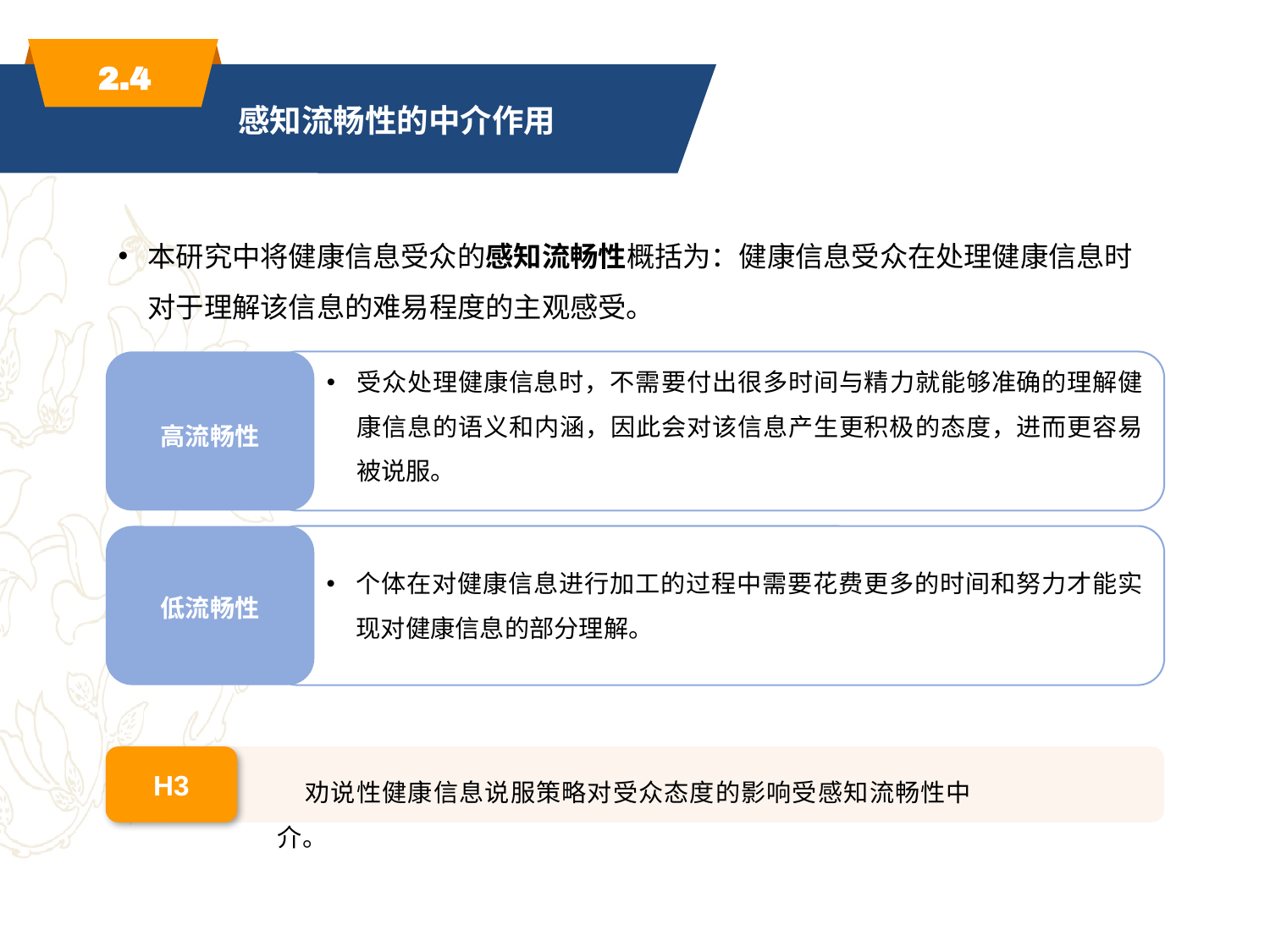

2.4
感知流畅性的中介作用
本研究中将健康信息受众的感知流畅性概括为：健康信息受众在处理健康信息时对于理解该信息的难易程度的主观感受。
受众处理健康信息时，不需要付出很多时间与精力就能够准确的理解健康信息的语义和内涵，因此会对该信息产生更积极的态度，进而更容易被说服。
高流畅性

低流畅性
个体在对健康信息进行加工的过程中需要花费更多的时间和努力才能实现对健康信息的部分理解。
H3

劝说性健康信息说服策略对受众态度的影响受感知流畅性中介。